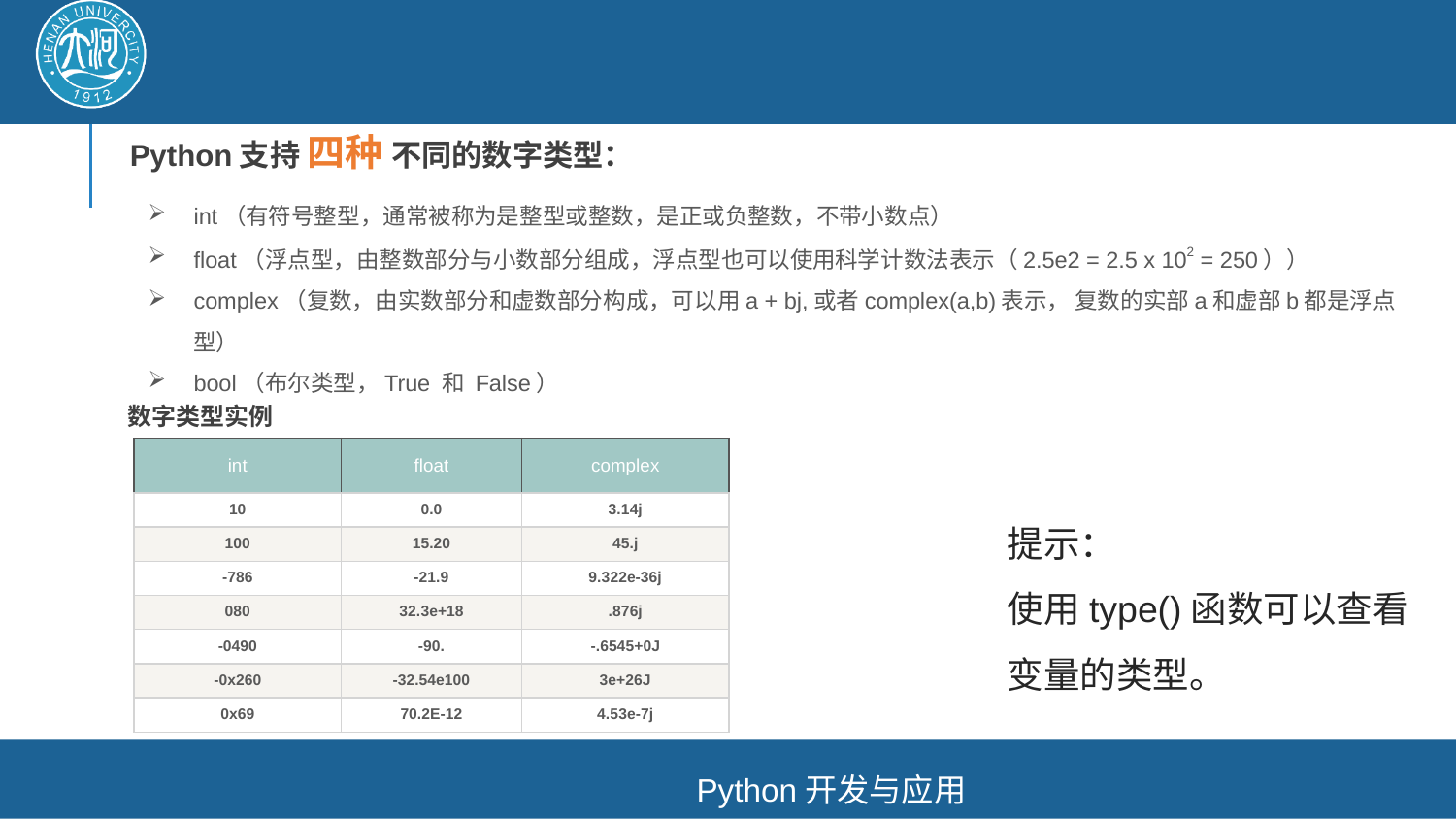

#
Python支持 四种 不同的数字类型：
int（有符号整型，通常被称为是整型或整数，是正或负整数，不带小数点）
float（浮点型，由整数部分与小数部分组成，浮点型也可以使用科学计数法表示（2.5e2 = 2.5 x 102 = 250））
complex（复数，由实数部分和虚数部分构成，可以用a + bj,或者complex(a,b)表示， 复数的实部a和虚部b都是浮点型）
bool（布尔类型，True 和 False）
数字类型实例
| int | float | complex |
| --- | --- | --- |
| 10 | 0.0 | 3.14j |
| 100 | 15.20 | 45.j |
| -786 | -21.9 | 9.322e-36j |
| 080 | 32.3e+18 | .876j |
| -0490 | -90. | -.6545+0J |
| -0x260 | -32.54e100 | 3e+26J |
| 0x69 | 70.2E-12 | 4.53e-7j |
提示：
使用type()函数可以查看变量的类型。

Python开发与应用
16